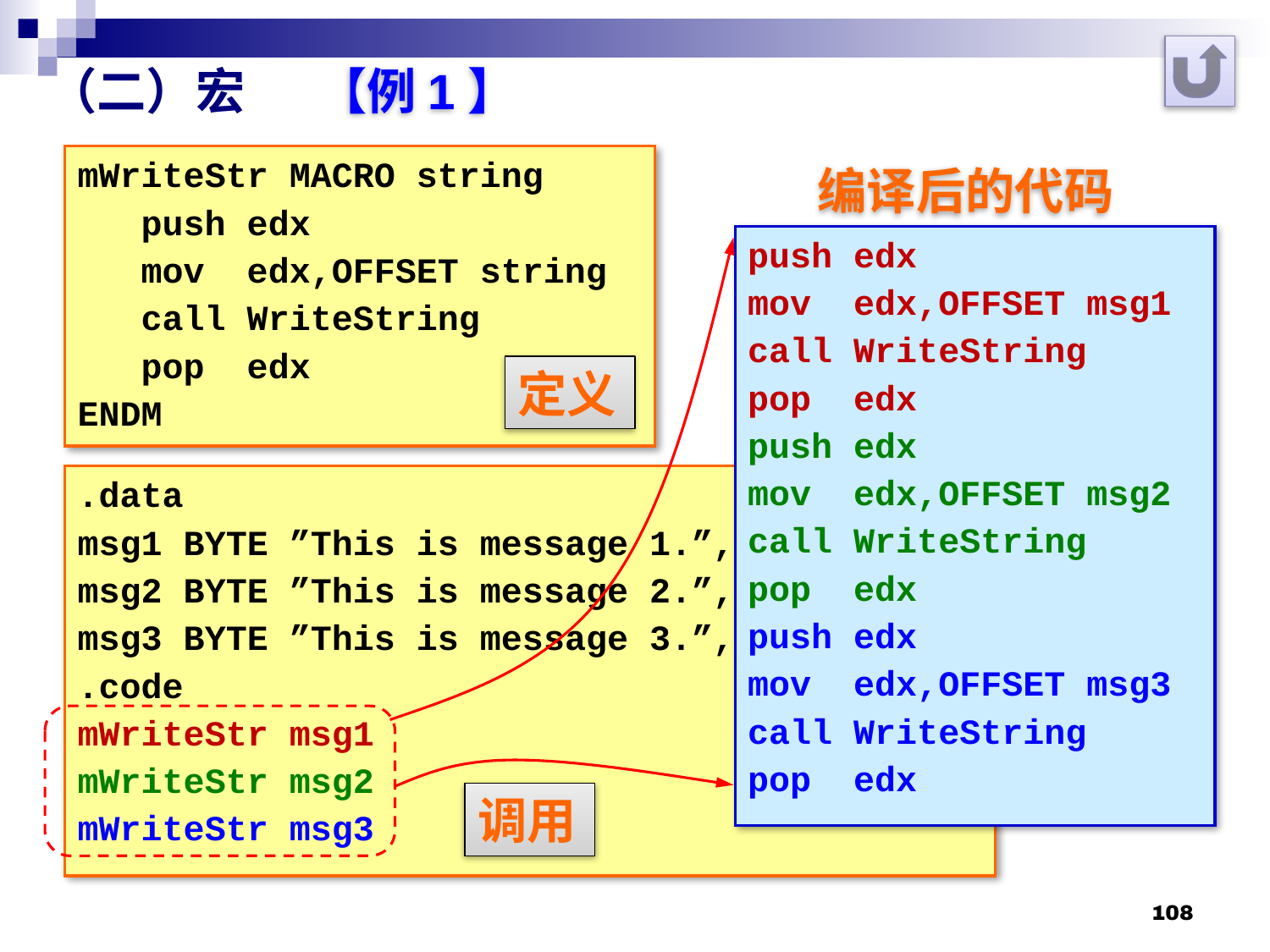

# （二）宏
【例1】
mWriteStr MACRO string
   push edx
   mov  edx,OFFSET string
   call WriteString
   pop  edx
ENDM
编译后的代码
push edx
mov  edx,OFFSET msg1
call WriteString
pop  edx
push edx
mov  edx,OFFSET msg2
call WriteString
pop  edx
push edx
mov  edx,OFFSET msg3
call WriteString
pop  edx

定义
.data
msg1 BYTE ”This is message 1.”,0Dh,0Ah,’$’
msg2 BYTE ”This is message 2.”,0Dh,0Ah,’$’
msg3 BYTE ”This is message 3.”,0Dh,0Ah,’$’
.code
mWriteStr msg1
mWriteStr msg2
mWriteStr msg3

调用
108